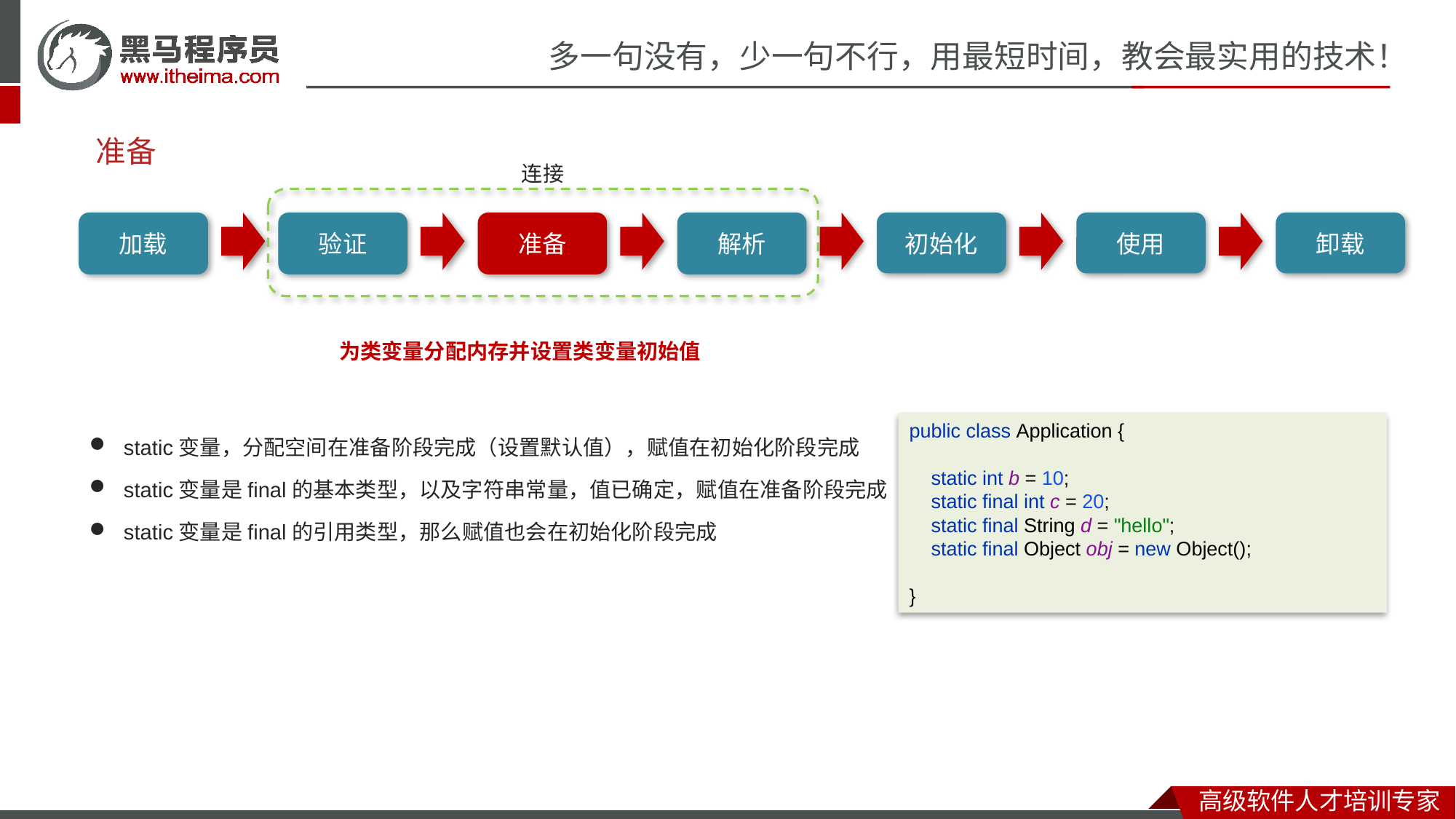

# 准备
连接

加载

验证

准备

解析

初始化

使用

卸载
为类变量分配内存并设置类变量初始值
public class Application {
    static int b = 10;
    static final int c = 20;
    static final String d = "hello";
    static final Object obj = new Object();
}
static变量，分配空间在准备阶段完成（设置默认值），赋值在初始化阶段完成
static变量是final的基本类型，以及字符串常量，值已确定，赋值在准备阶段完成
static变量是final的引用类型，那么赋值也会在初始化阶段完成